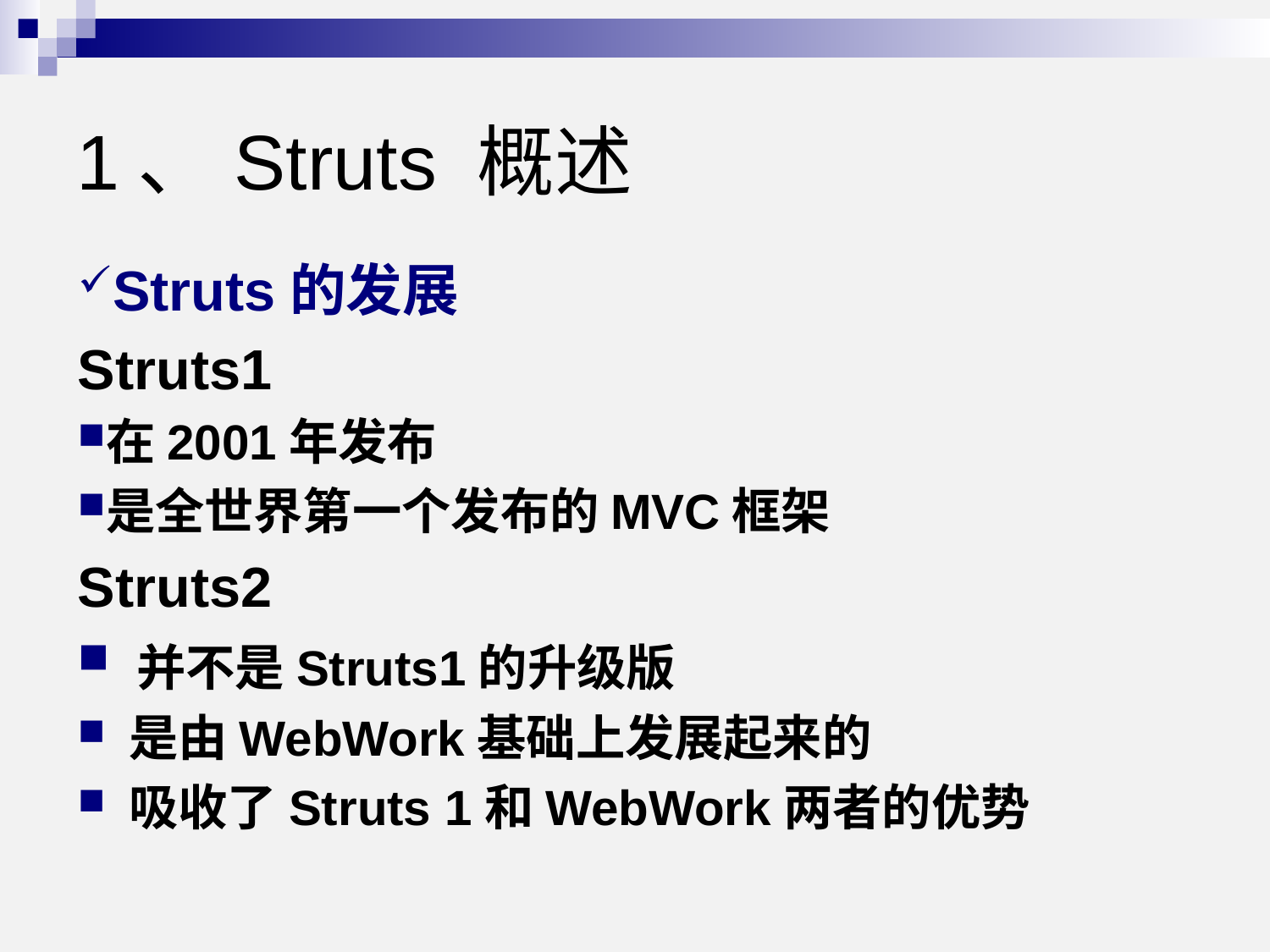

# 1、Struts 概述
Struts的发展
Struts1
在2001年发布
是全世界第一个发布的MVC框架
Struts2
 并不是Struts1的升级版
 是由WebWork基础上发展起来的
 吸收了Struts 1和WebWork两者的优势
3